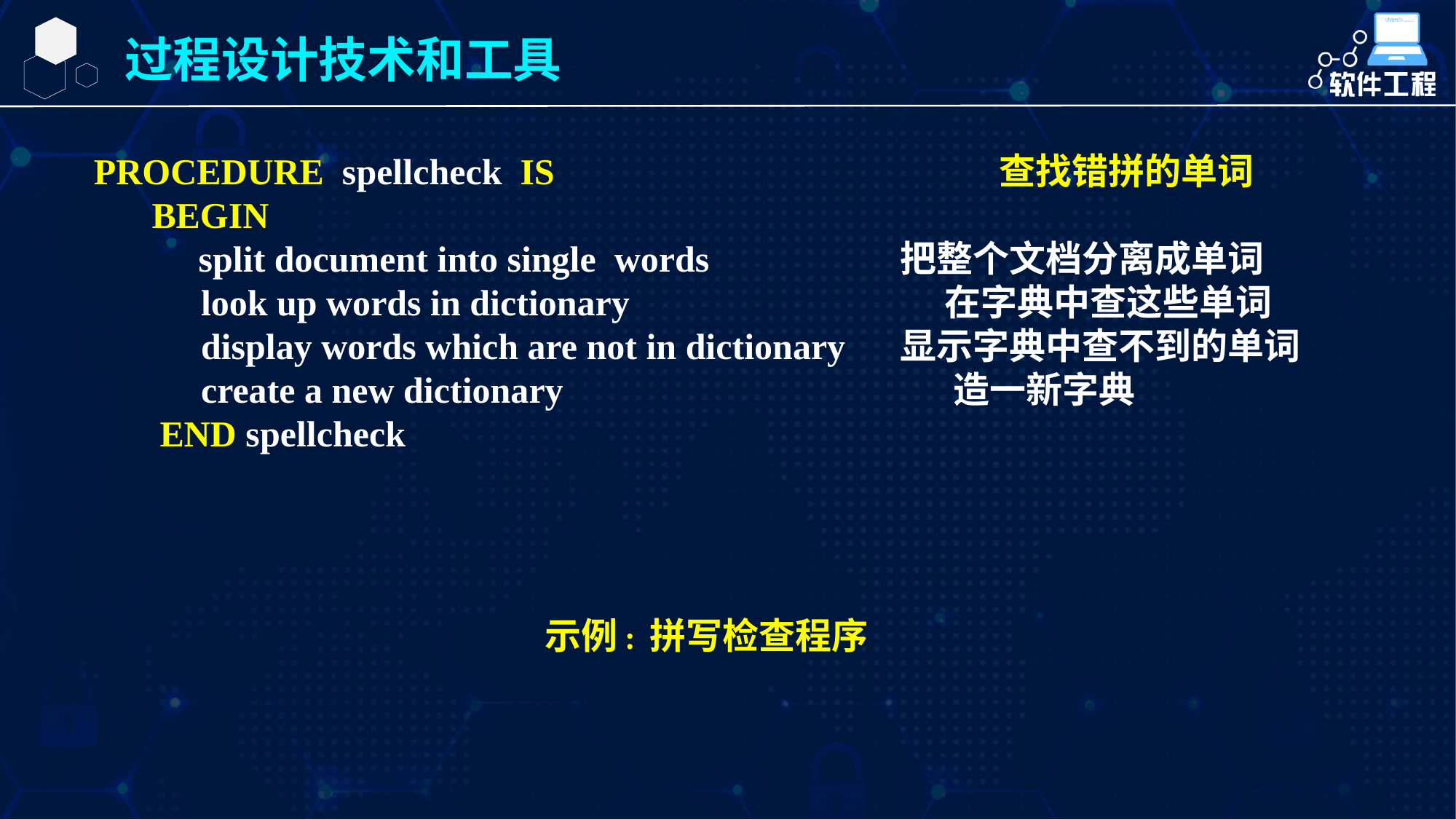

过程设计技术和工具
PROCEDURE  spellcheck  IS               	                      查找错拼的单词
 BEGIN
       split document into single  words                    把整个文档分离成单词
       look up words in dictionary         	                在字典中查这些单词
       display words which are not in dictionary     显示字典中查不到的单词
       create a new dictionary              	                 造一新字典
  END spellcheck

示例: 拼写检查程序